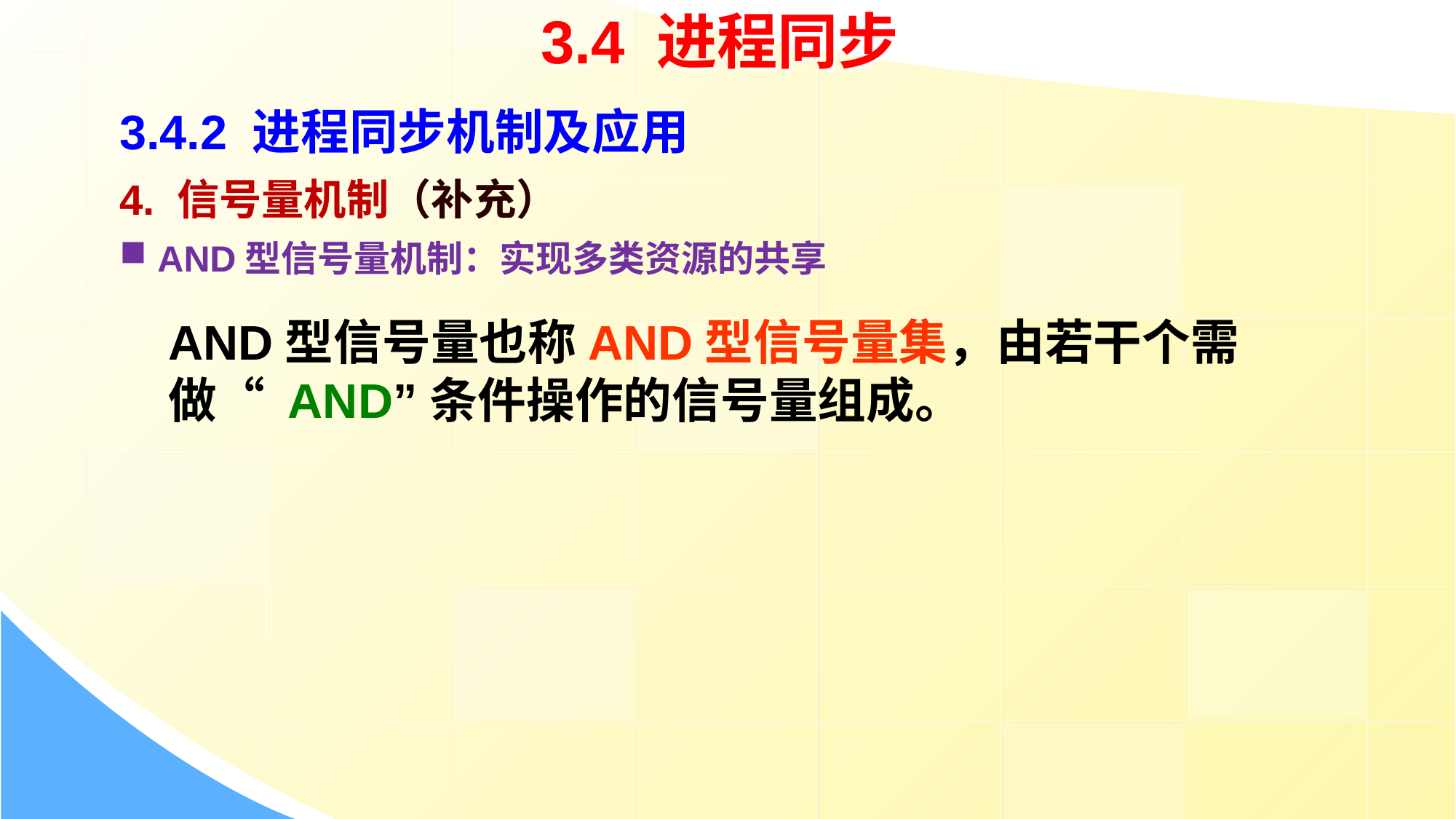

3.4 进程同步
3.4.2 进程同步机制及应用
4. 信号量机制（补充）
 AND型信号量机制：实现多类资源的共享

AND型信号量也称AND型信号量集，由若干个需做“ AND”条件操作的信号量组成。